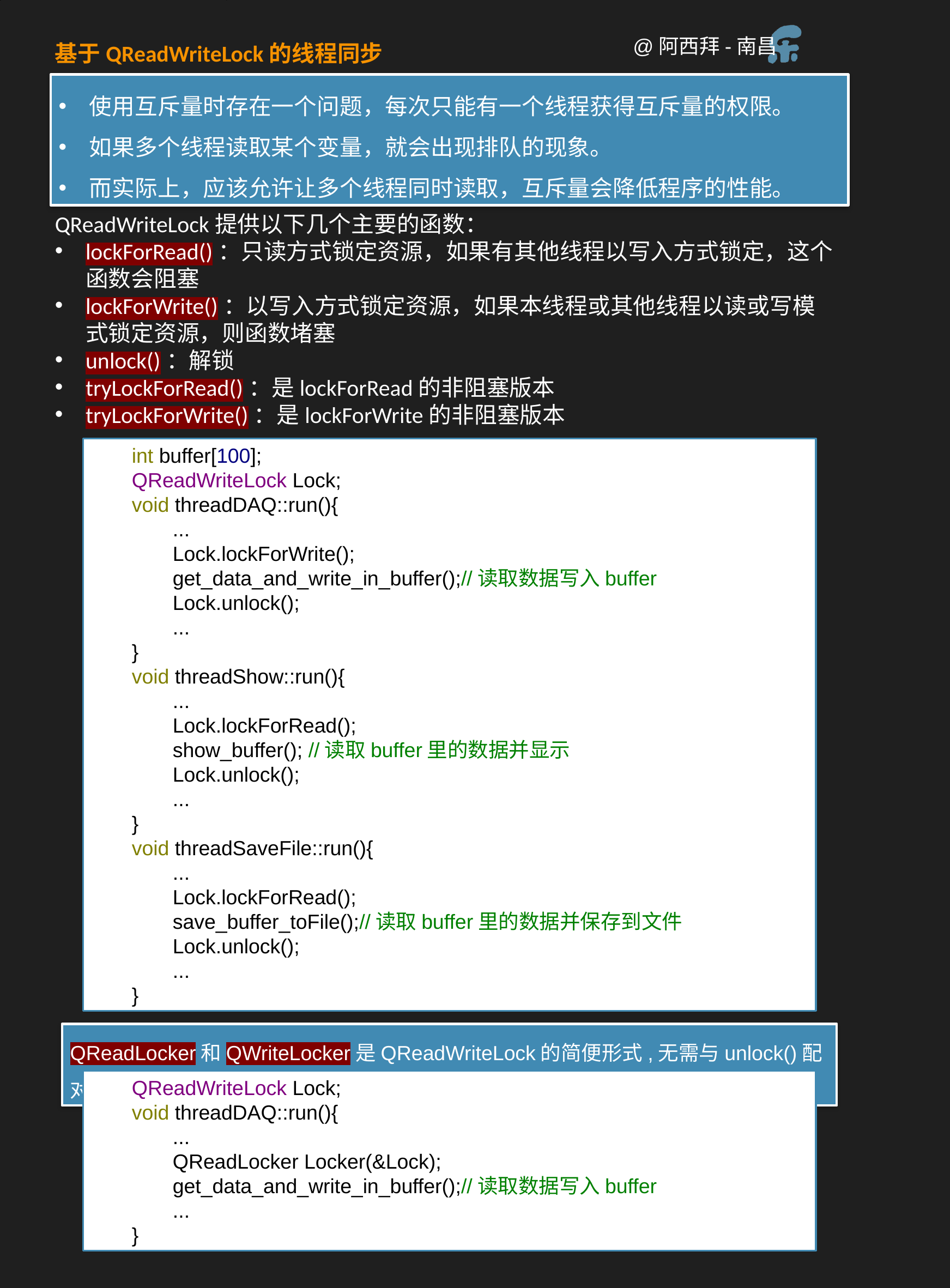

基于QReadWriteLock的线程同步
使用互斥量时存在一个问题，每次只能有一个线程获得互斥量的权限。
如果多个线程读取某个变量，就会出现排队的现象。
而实际上，应该允许让多个线程同时读取，互斥量会降低程序的性能。
QReadWriteLock提供以下几个主要的函数：
lockForRead()：只读方式锁定资源，如果有其他线程以写入方式锁定，这个函数会阻塞
lockForWrite()：以写入方式锁定资源，如果本线程或其他线程以读或写模式锁定资源，则函数堵塞
unlock()：解锁
tryLockForRead()：是lockForRead的非阻塞版本
tryLockForWrite()：是lockForWrite的非阻塞版本
int buffer[100];
QReadWriteLock Lock;
void threadDAQ::run(){
...
Lock.lockForWrite();
get_data_and_write_in_buffer();//读取数据写入buffer
Lock.unlock();
...
}
void threadShow::run(){
...
Lock.lockForRead();
show_buffer(); //读取buffer里的数据并显示
Lock.unlock();
...
}
void threadSaveFile::run(){
...
Lock.lockForRead();
save_buffer_toFile();//读取buffer里的数据并保存到文件
Lock.unlock();
...
}
QReadLocker和QWriteLocker是QReadWriteLock的简便形式,无需与unlock()配对使用
QReadWriteLock Lock;
void threadDAQ::run(){
...
QReadLocker Locker(&Lock);
get_data_and_write_in_buffer();//读取数据写入buffer
...
}